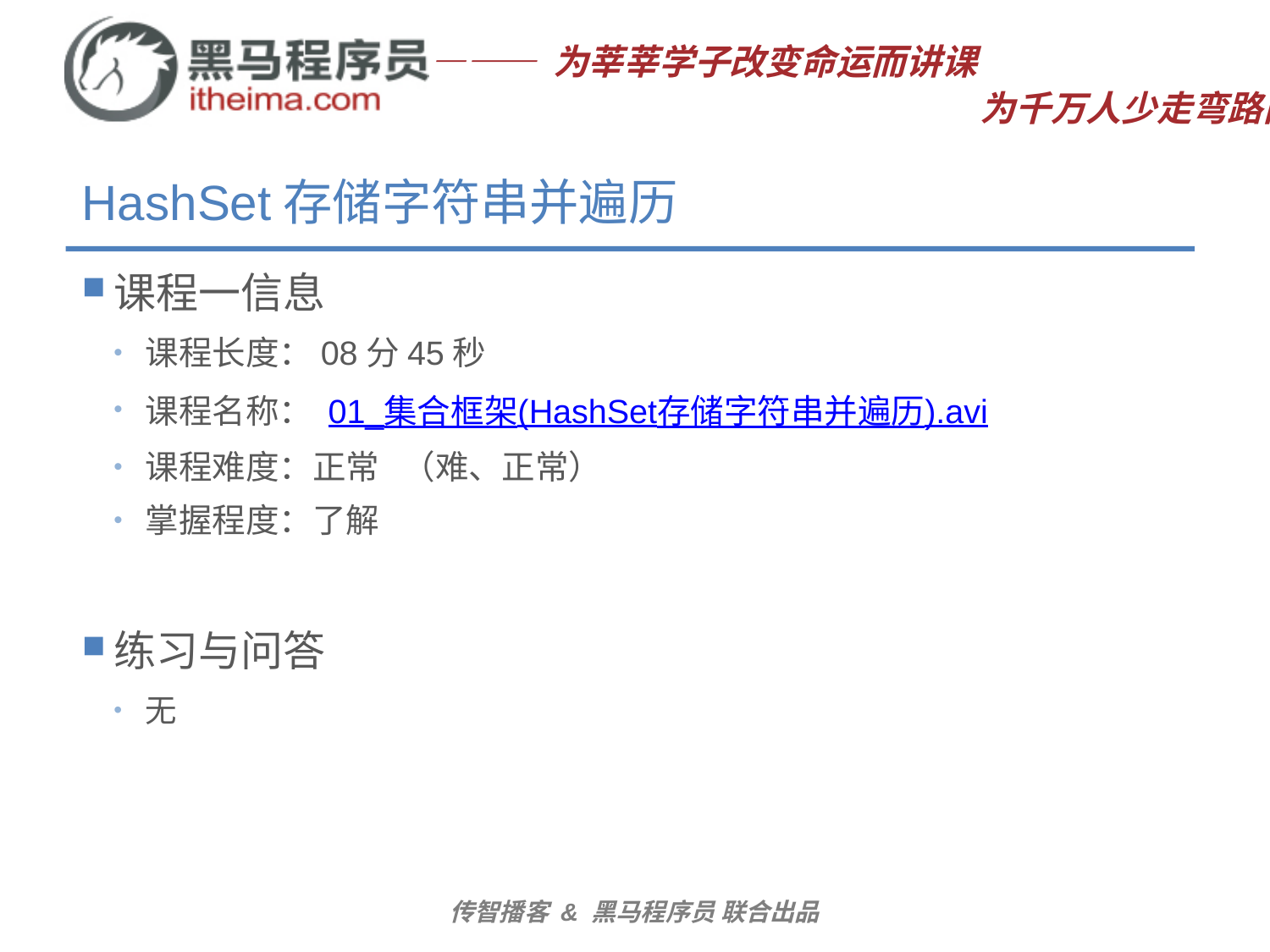

# HashSet存储字符串并遍历
课程一信息
课程长度：08分45秒
课程名称： 01_集合框架(HashSet存储字符串并遍历).avi
课程难度：正常   （难、正常）
掌握程度：了解

练习与问答
无